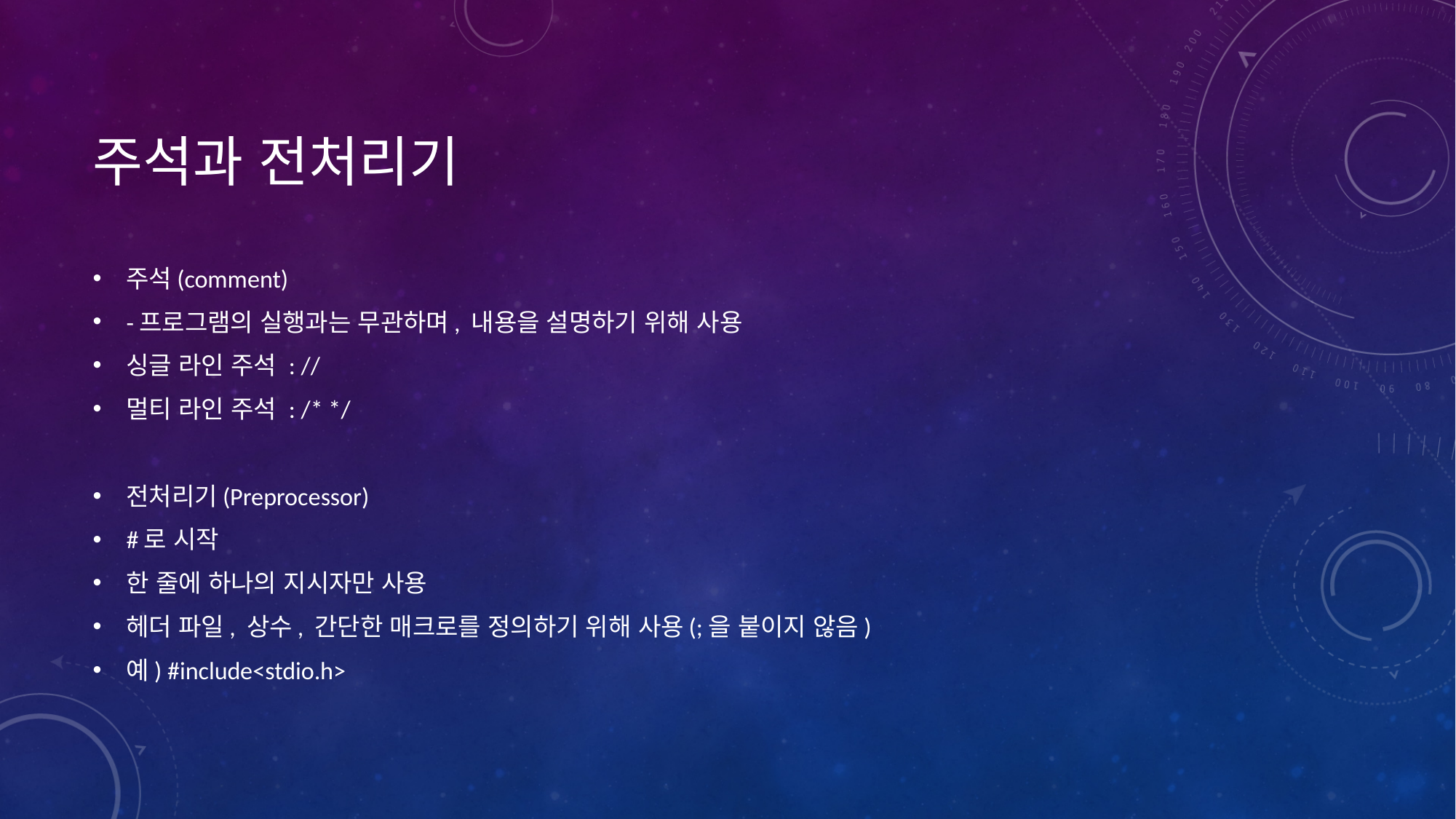

# 주석과 전처리기
주석(comment)
-프로그램의 실행과는 무관하며, 내용을 설명하기 위해 사용
싱글 라인 주석 : //
멀티 라인 주석 : /* */

전처리기(Preprocessor)
#로 시작
한 줄에 하나의 지시자만 사용
헤더 파일, 상수, 간단한 매크로를 정의하기 위해 사용(;을 붙이지 않음)
예) #include<stdio.h>